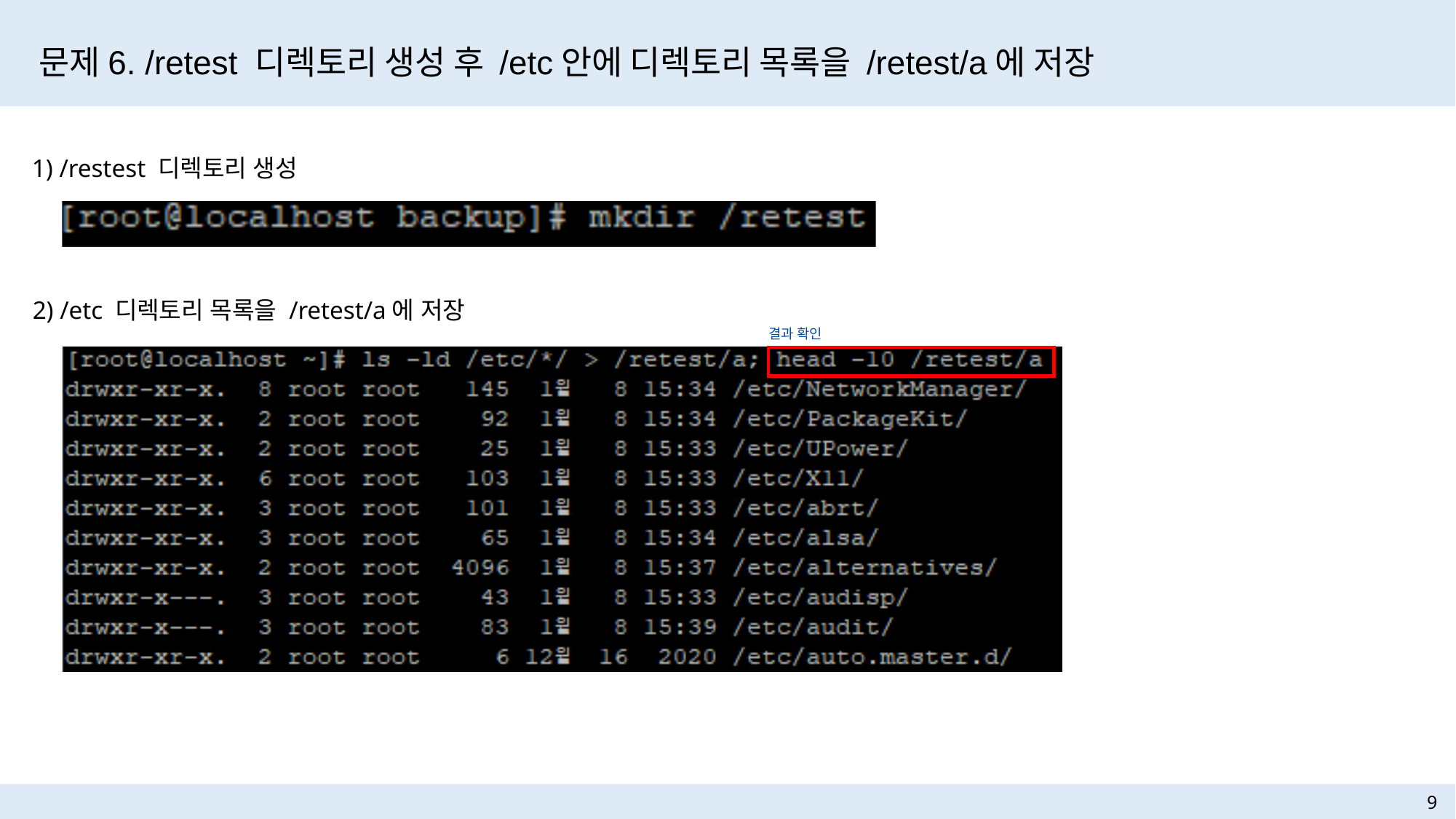

문제6. /retest 디렉토리 생성 후 /etc안에 디렉토리 목록을 /retest/a에 저장
1) /restest 디렉토리 생성

2) /etc 디렉토리 목록을 /retest/a에 저장
결과 확인

9